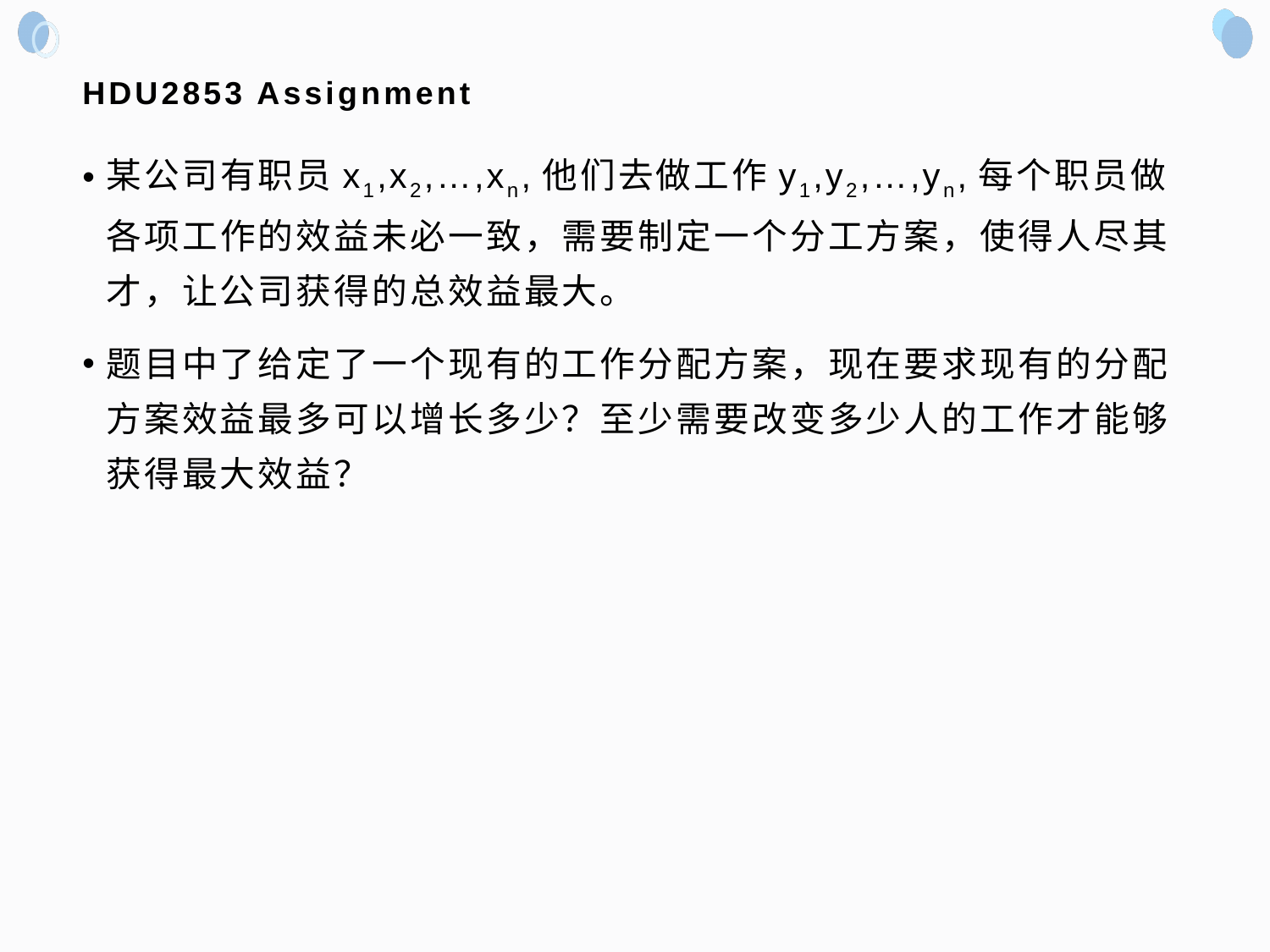

# HDU2853 Assignment
某公司有职员x1,x2,…,xn,他们去做工作y1,y2,…,yn,每个职员做各项工作的效益未必一致，需要制定一个分工方案，使得人尽其才，让公司获得的总效益最大。
题目中了给定了一个现有的工作分配方案，现在要求现有的分配方案效益最多可以增长多少？至少需要改变多少人的工作才能够获得最大效益？